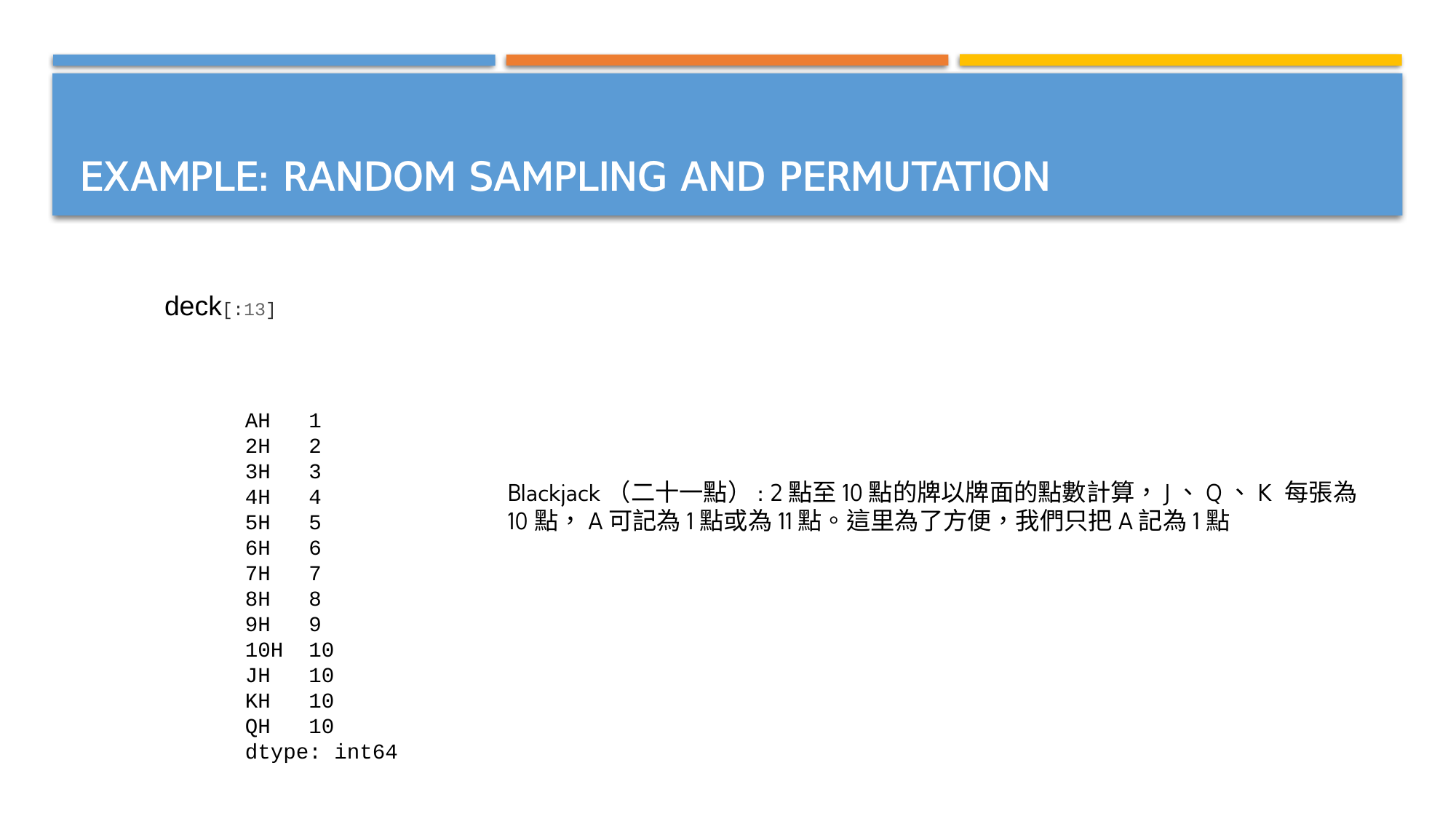

# Example: Random Sampling and Permutation
deck[:13]
AH   1
2H   2
3H   3
4H   4
5H   5
6H   6
7H   7
8H   8
9H   9
10H  10
JH   10
KH   10
QH   10
dtype: int64
Blackjack（二十一點）: 2點至10點的牌以牌面的點數計算，J、Q、K 每張為10點，A可記為1點或為11點。這里為了方便，我們只把A記為1點